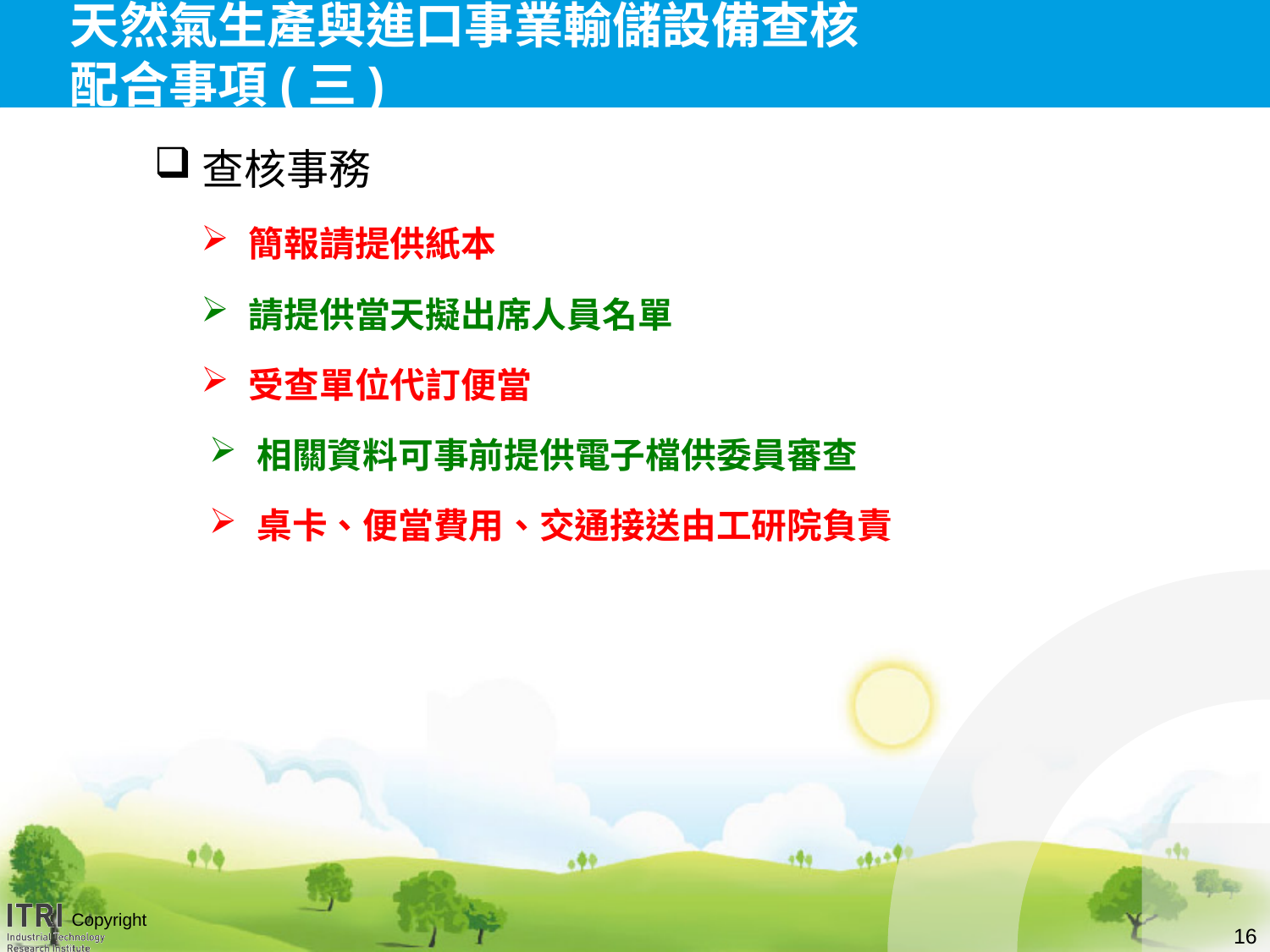

# 天然氣生產與進口事業輸儲設備查核 配合事項(三)
查核事務
簡報請提供紙本
請提供當天擬出席人員名單
受查單位代訂便當
相關資料可事前提供電子檔供委員審查
桌卡、便當費用、交通接送由工研院負責
16